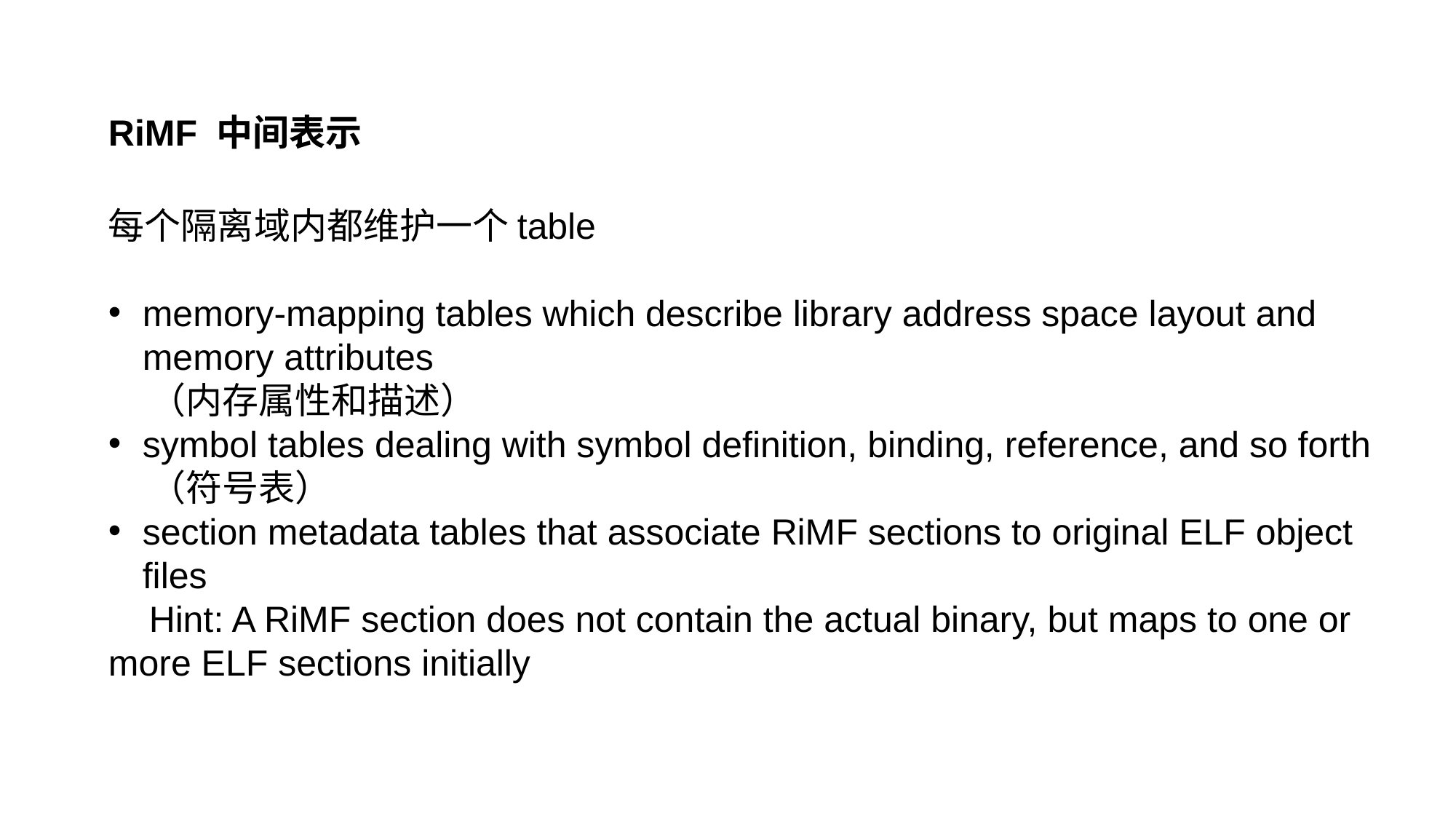

RiMF 中间表示
每个隔离域内都维护一个table

memory-mapping tables which describe library address space layout and memory attributes
    （内存属性和描述）
symbol tables dealing with symbol definition, binding, reference, and so forth
    （符号表）
section metadata tables that associate RiMF sections to original ELF object files
    Hint: A RiMF section does not contain the actual binary, but maps to one or more ELF sections initially